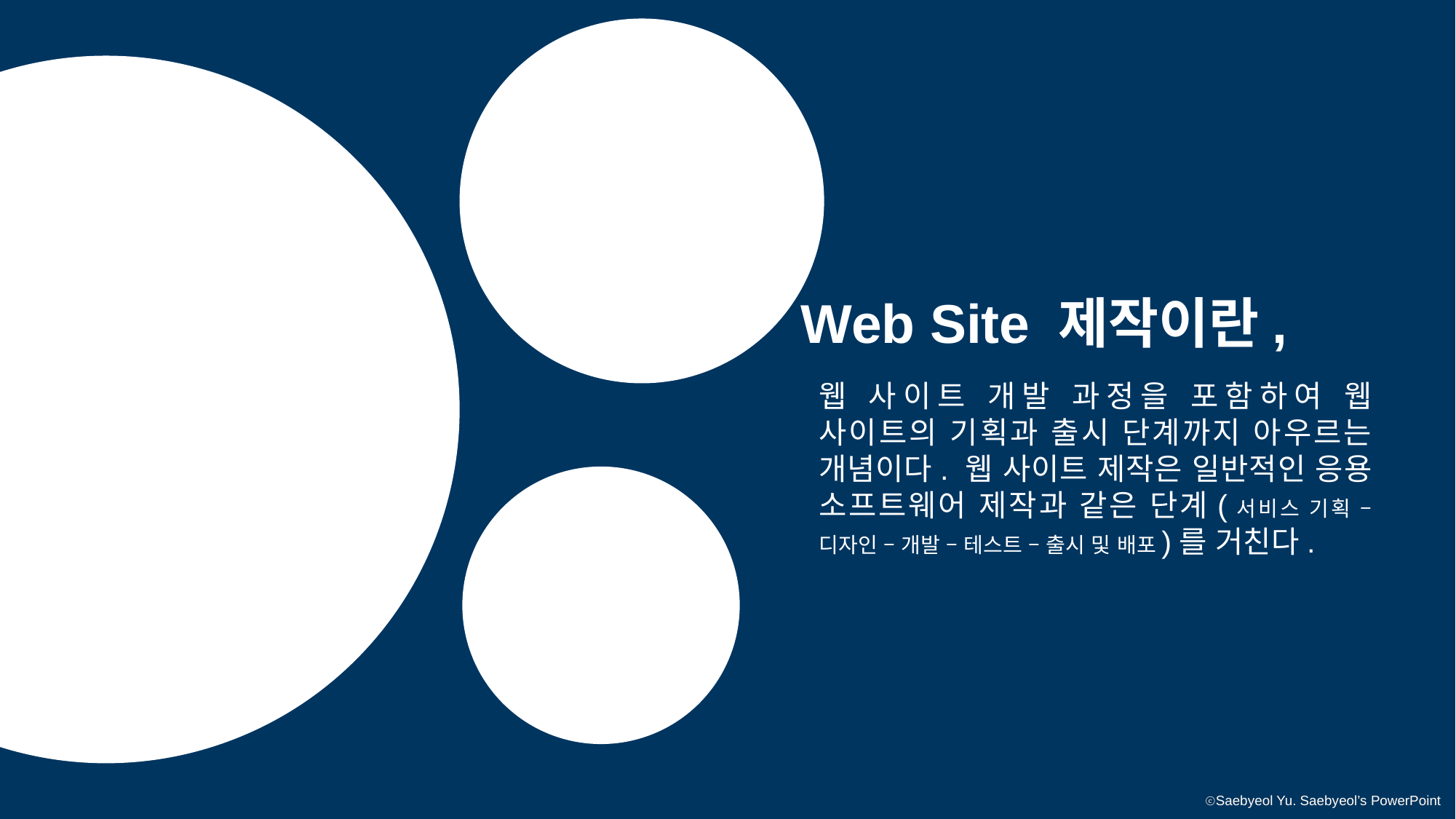

Web Site 제작이란,
웹 사이트 개발 과정을 포함하여 웹 사이트의 기획과 출시 단계까지 아우르는 개념이다. 웹 사이트 제작은 일반적인 응용 소프트웨어 제작과 같은 단계(서비스 기획 – 디자인 – 개발 – 테스트 – 출시 및 배포)를 거친다.

ⓒSaebyeol Yu. Saebyeol’s PowerPoint